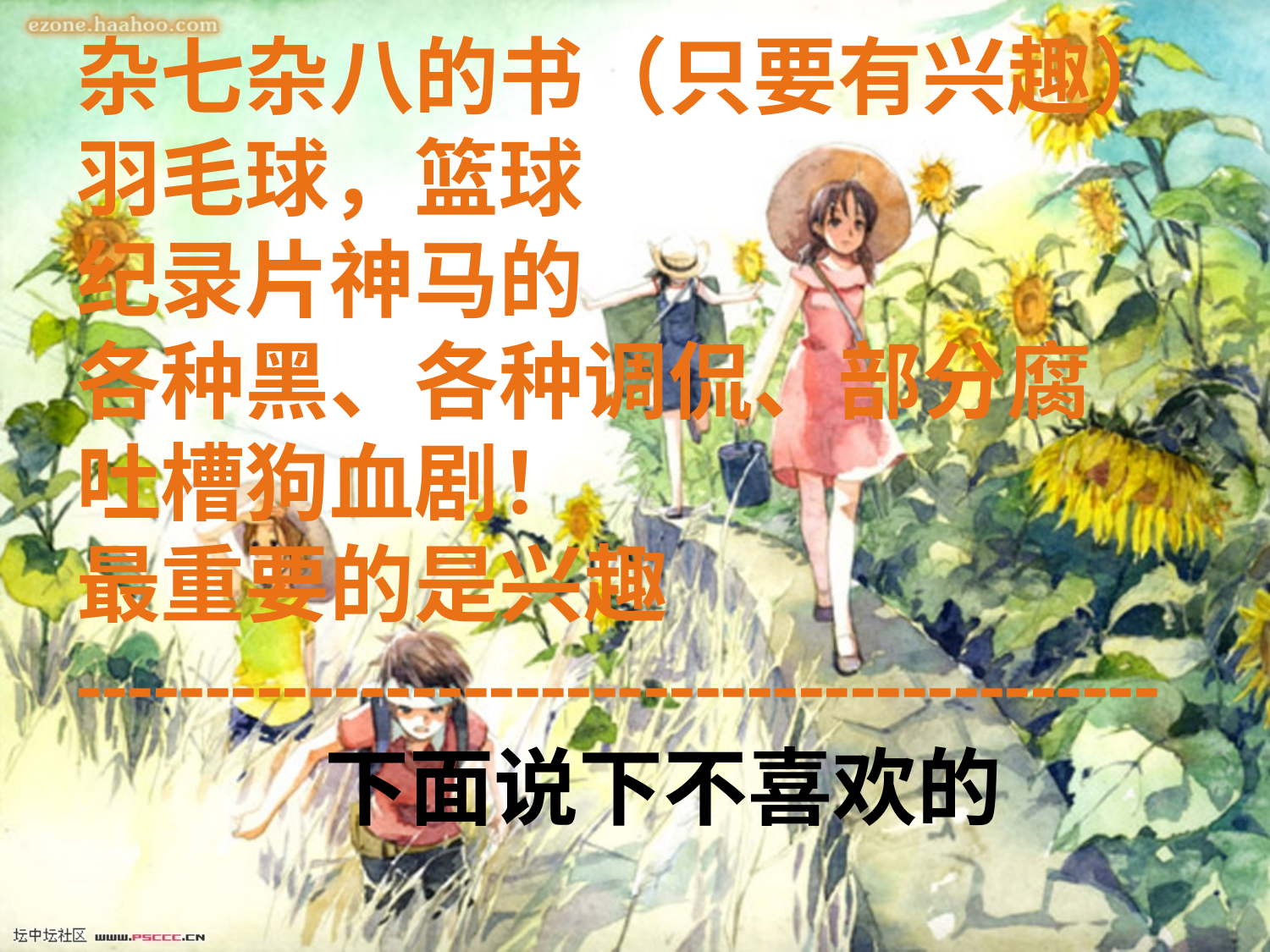

# 杂七杂八的书（只要有兴趣） 羽毛球，篮球 纪录片神马的 各种黑、各种调侃、部分腐 吐槽狗血剧！ 最重要的是兴趣 ------------------------------------------ 下面说下不喜欢的